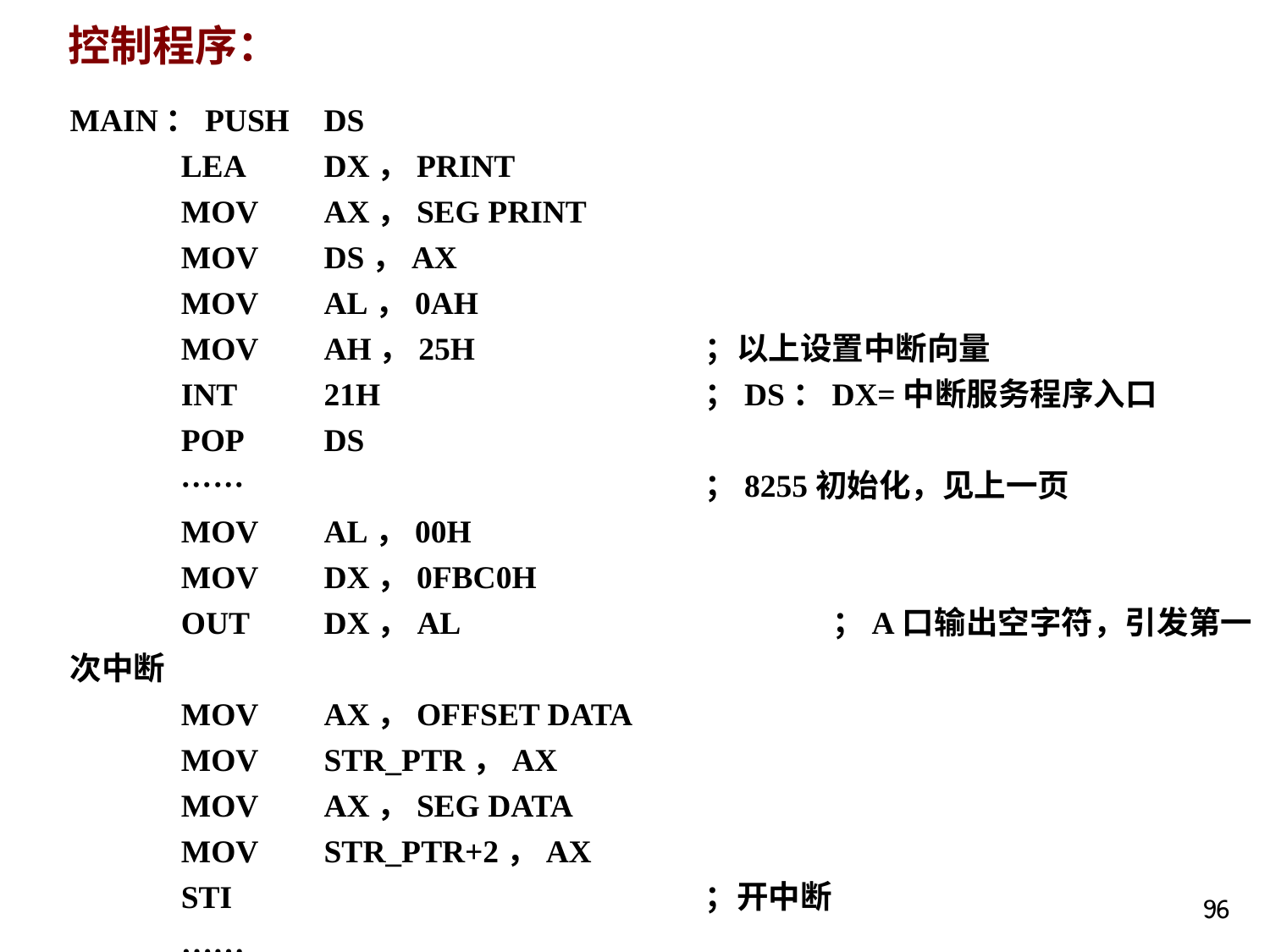

# 控制程序：
MAIN：PUSH	DS
LEA	DX，PRINT
MOV	AX，SEG PRINT
MOV	DS，AX
MOV	AL，0AH
MOV	AH，25H		；以上设置中断向量
INT	21H			；DS：DX=中断服务程序入口
POP	DS
……				；8255初始化，见上一页
MOV	AL，00H
MOV 	DX，0FBC0H
OUT	DX，AL			；A口输出空字符，引发第一次中断
MOV	AX，OFFSET DATA
MOV	STR_PTR，AX
MOV	AX，SEG DATA
MOV	STR_PTR+2，AX
STI				；开中断
……

96